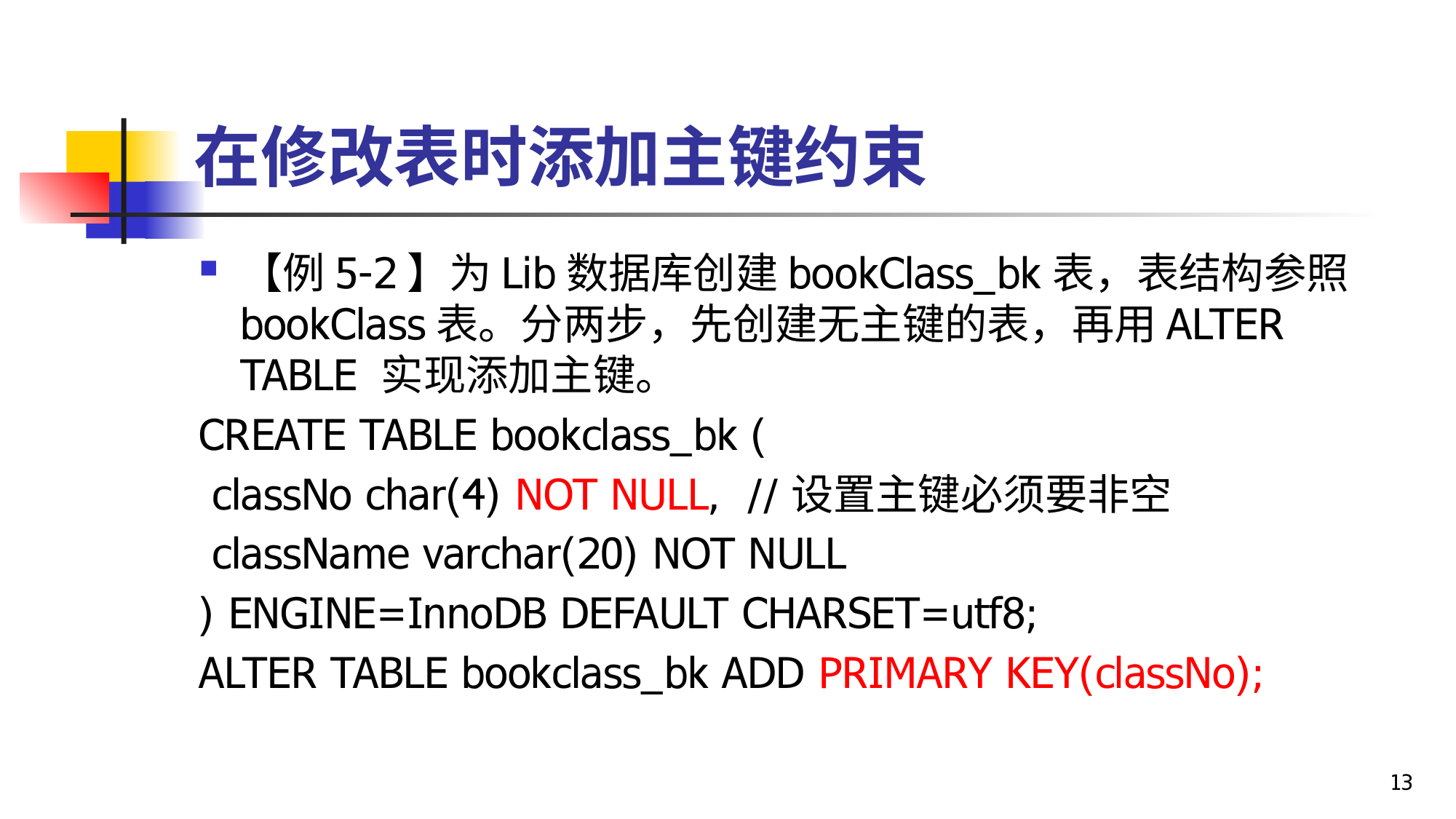

# 在修改表时添加主键约束
【例5-2】为Lib数据库创建bookClass_bk表，表结构参照bookClass表。分两步，先创建无主键的表，再用ALTER TABLE 实现添加主键。
CREATE TABLE bookclass_bk (
 classNo char(4) NOT NULL,  //设置主键必须要非空
 className varchar(20) NOT NULL
) ENGINE=InnoDB DEFAULT CHARSET=utf8;
ALTER TABLE bookclass_bk ADD PRIMARY KEY(classNo);

13